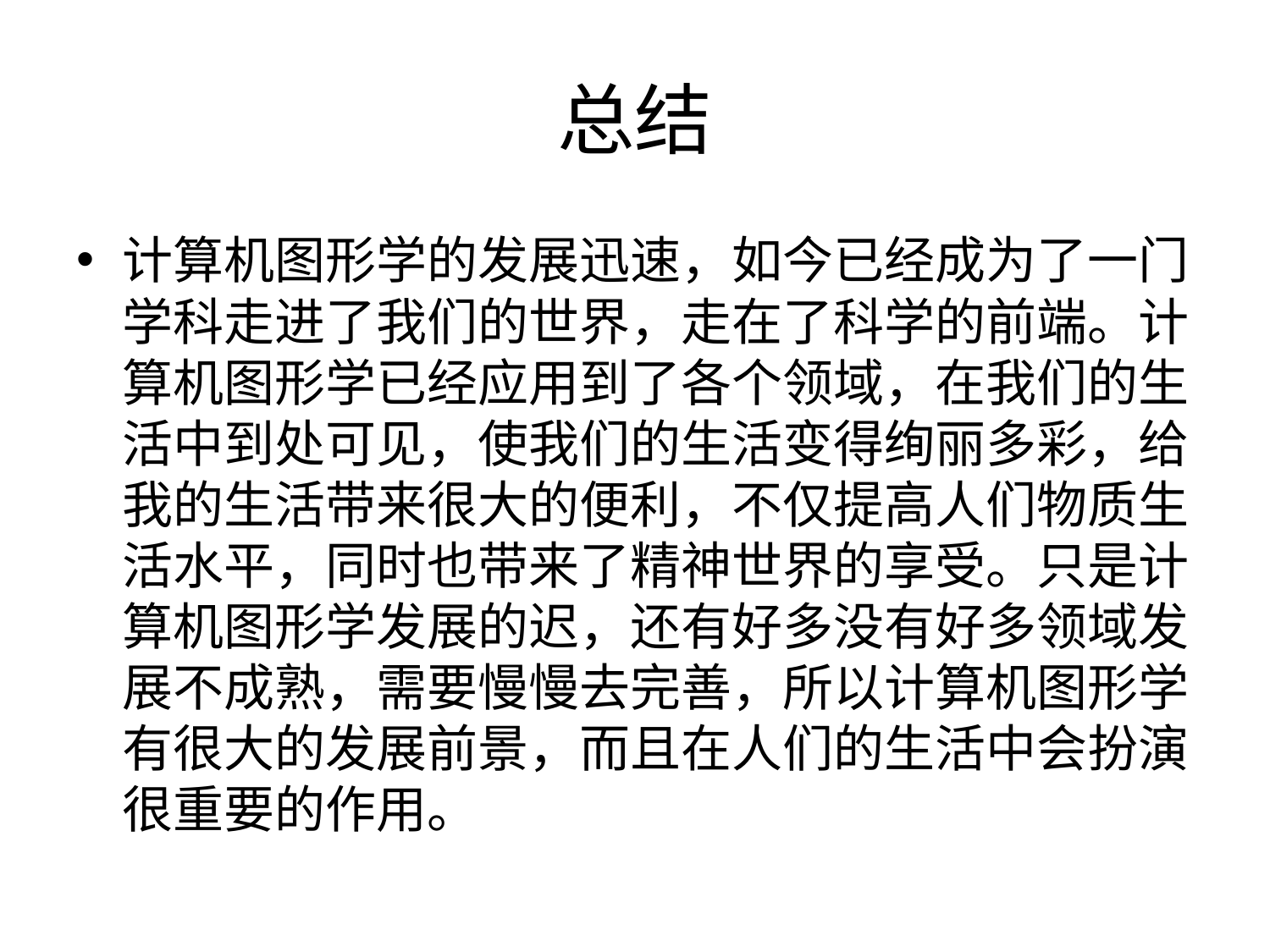

# 总结
计算机图形学的发展迅速，如今已经成为了一门学科走进了我们的世界，走在了科学的前端。计算机图形学已经应用到了各个领域，在我们的生活中到处可见，使我们的生活变得绚丽多彩，给我的生活带来很大的便利，不仅提高人们物质生活水平，同时也带来了精神世界的享受。只是计算机图形学发展的迟，还有好多没有好多领域发展不成熟，需要慢慢去完善，所以计算机图形学有很大的发展前景，而且在人们的生活中会扮演很重要的作用。